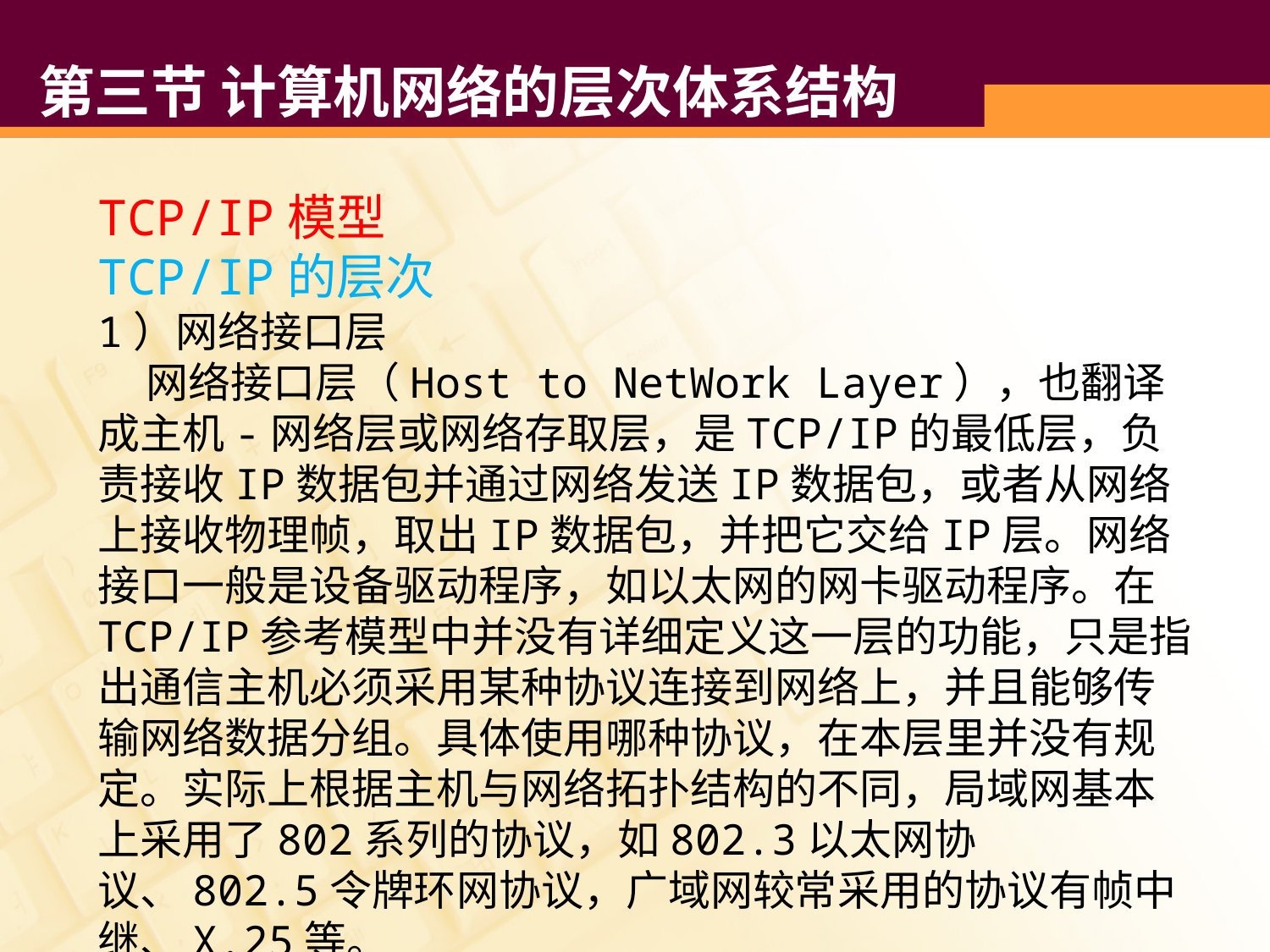

# 第三节 计算机网络的层次体系结构
TCP/IP模型
TCP/IP的层次
1）网络接口层
    网络接口层（Host to NetWork Layer），也翻译成主机-网络层或网络存取层，是TCP/IP的最低层，负责接收IP数据包并通过网络发送IP数据包，或者从网络上接收物理帧，取出IP数据包，并把它交给IP层。网络接口一般是设备驱动程序，如以太网的网卡驱动程序。在TCP/IP参考模型中并没有详细定义这一层的功能，只是指出通信主机必须采用某种协议连接到网络上，并且能够传输网络数据分组。具体使用哪种协议，在本层里并没有规定。实际上根据主机与网络拓扑结构的不同，局域网基本上采用了802系列的协议，如802.3以太网协议、802.5令牌环网协议，广域网较常采用的协议有帧中继、X.25等。